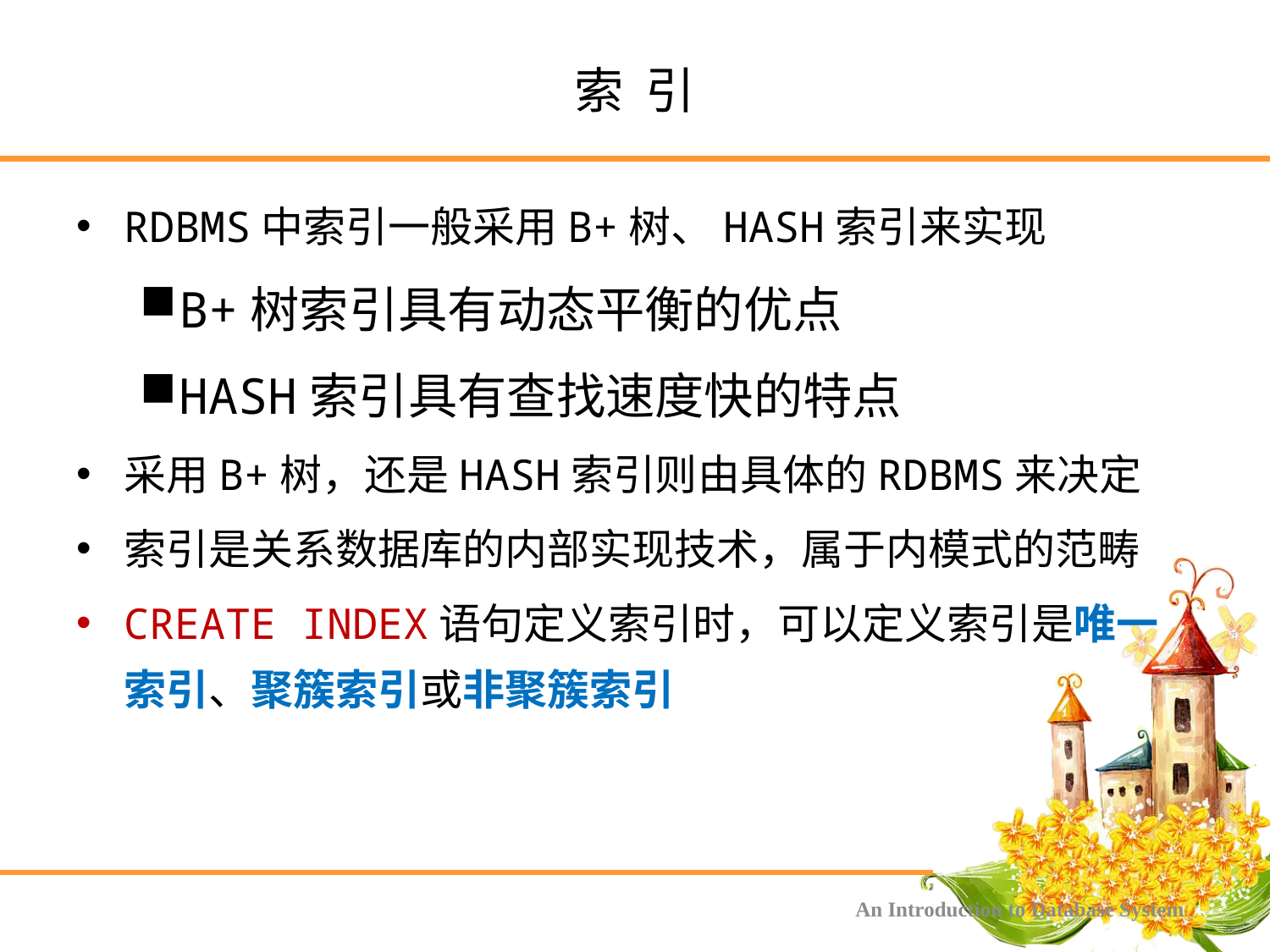

# 索  引
RDBMS中索引一般采用B+树、HASH索引来实现
B+树索引具有动态平衡的优点
HASH索引具有查找速度快的特点
采用B+树，还是HASH索引则由具体的RDBMS来决定
索引是关系数据库的内部实现技术，属于内模式的范畴
CREATE INDEX语句定义索引时，可以定义索引是唯一索引、聚簇索引或非聚簇索引

An Introduction to Database System